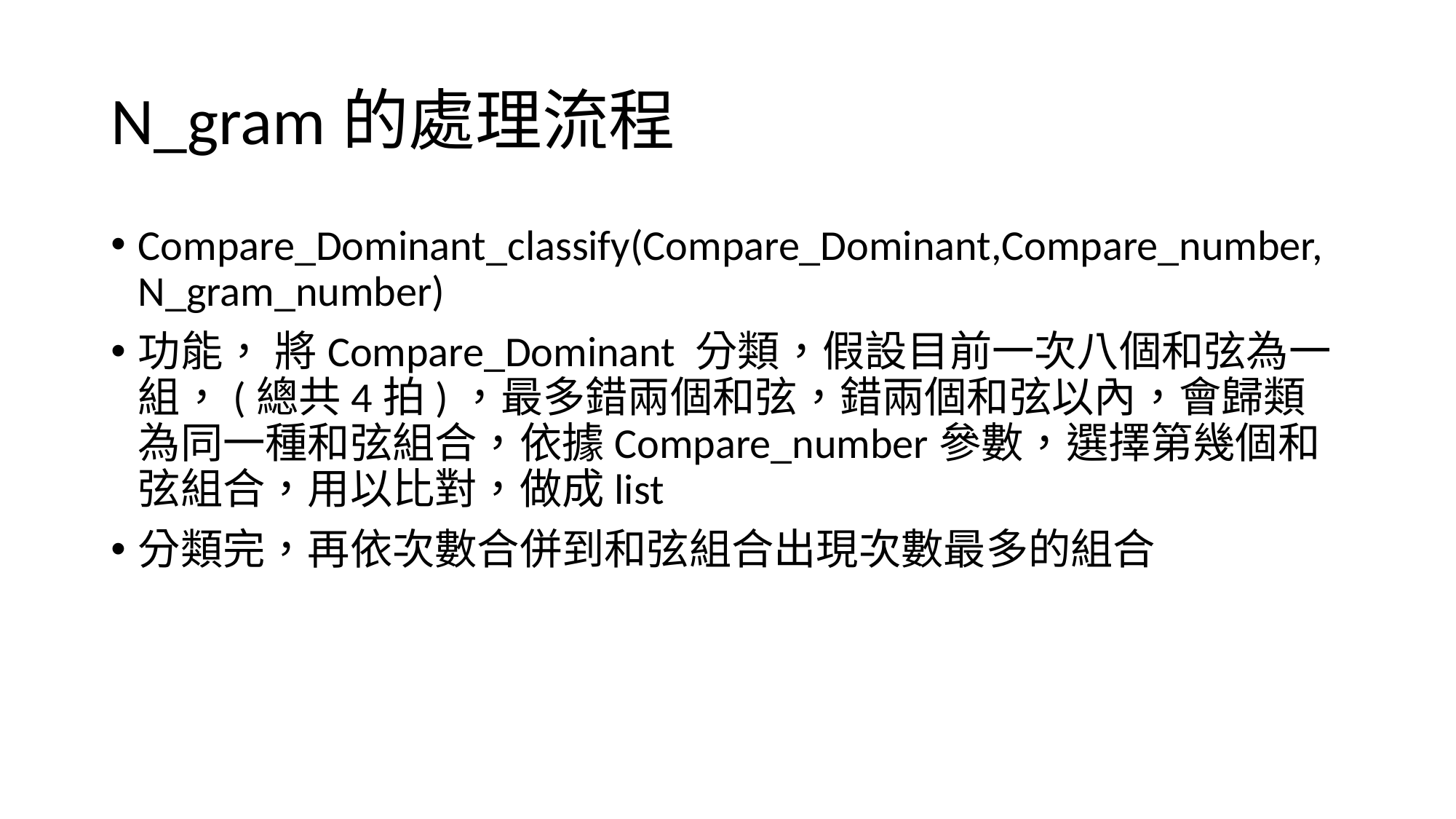

# N_gram的處理流程
Compare_Dominant_classify(Compare_Dominant,Compare_number,N_gram_number)
功能， 將Compare_Dominant 分類，假設目前一次八個和弦為一組，(總共4拍)，最多錯兩個和弦，錯兩個和弦以內，會歸類為同一種和弦組合，依據Compare_number參數，選擇第幾個和弦組合，用以比對，做成list
分類完，再依次數合併到和弦組合出現次數最多的組合